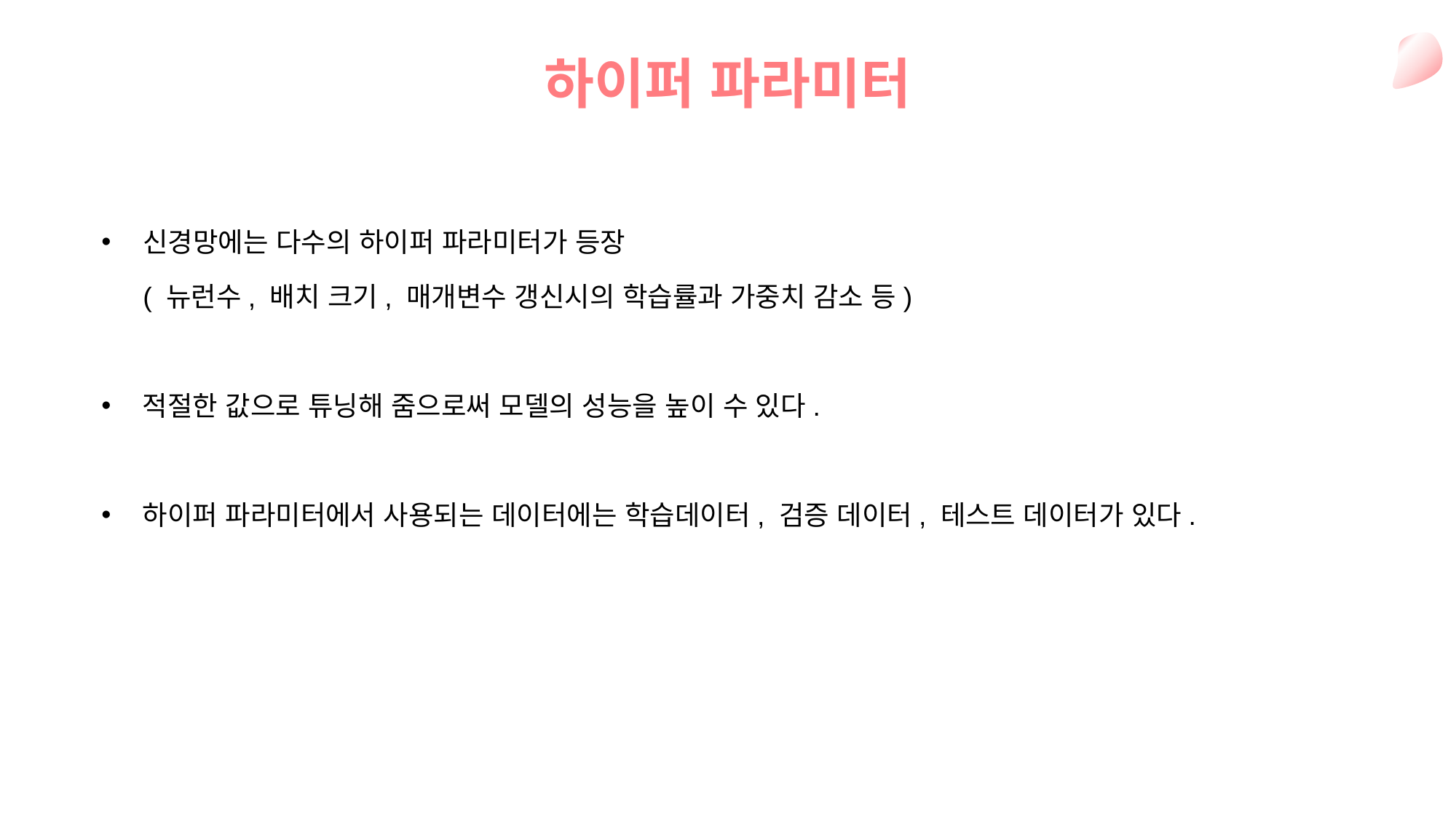

하이퍼 파라미터
신경망에는 다수의 하이퍼 파라미터가 등장
	( 뉴런수, 배치 크기, 매개변수 갱신시의 학습률과 가중치 감소 등)

적절한 값으로 튜닝해 줌으로써 모델의 성능을 높이 수 있다.

하이퍼 파라미터에서 사용되는 데이터에는 학습데이터, 검증 데이터, 테스트 데이터가 있다.